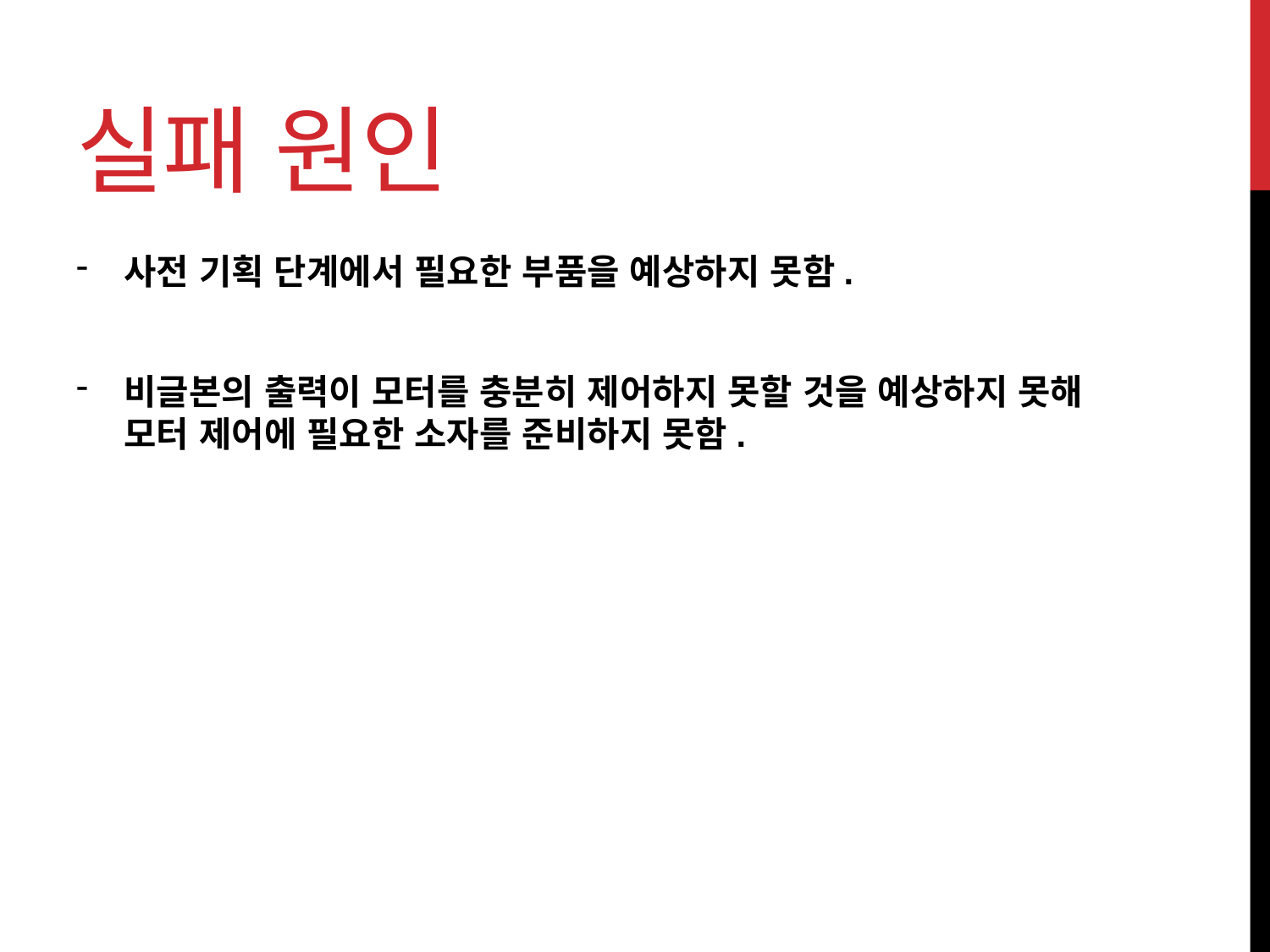

# 실패 원인
사전 기획 단계에서 필요한 부품을 예상하지 못함.

비글본의 출력이 모터를 충분히 제어하지 못할 것을 예상하지 못해 모터 제어에 필요한 소자를 준비하지 못함.